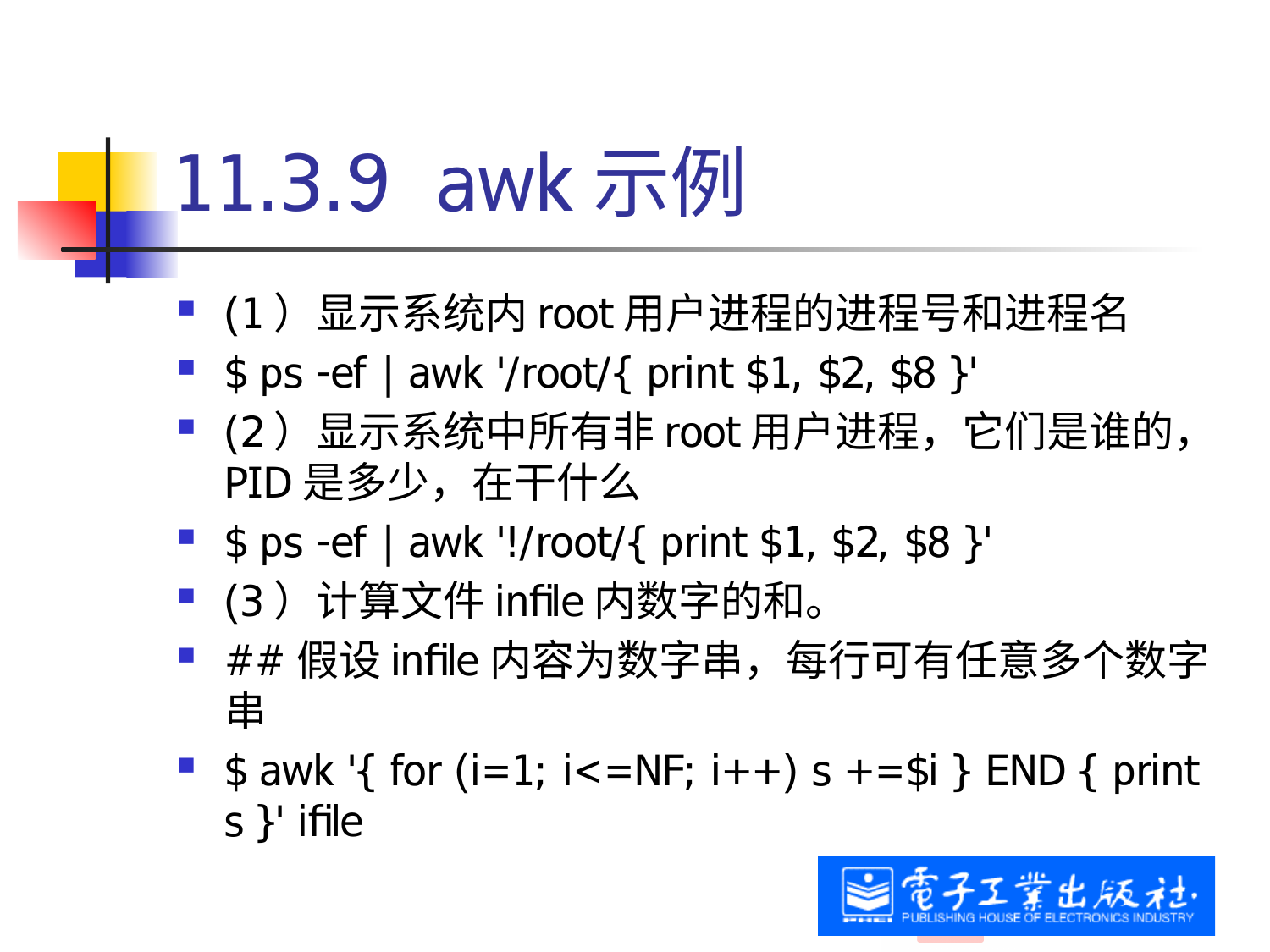

# 11.3.9  awk示例
(1）显示系统内root用户进程的进程号和进程名
$ ps -ef | awk '/root/{ print $1, $2, $8 }'
(2）显示系统中所有非root用户进程，它们是谁的，PID是多少，在干什么
$ ps -ef | awk '!/root/{ print $1, $2, $8 }'
(3）计算文件infile内数字的和。
##假设infile内容为数字串，每行可有任意多个数字串
$ awk '{ for (i=1; i<=NF; i++) s +=$i } END { print s }' ifile